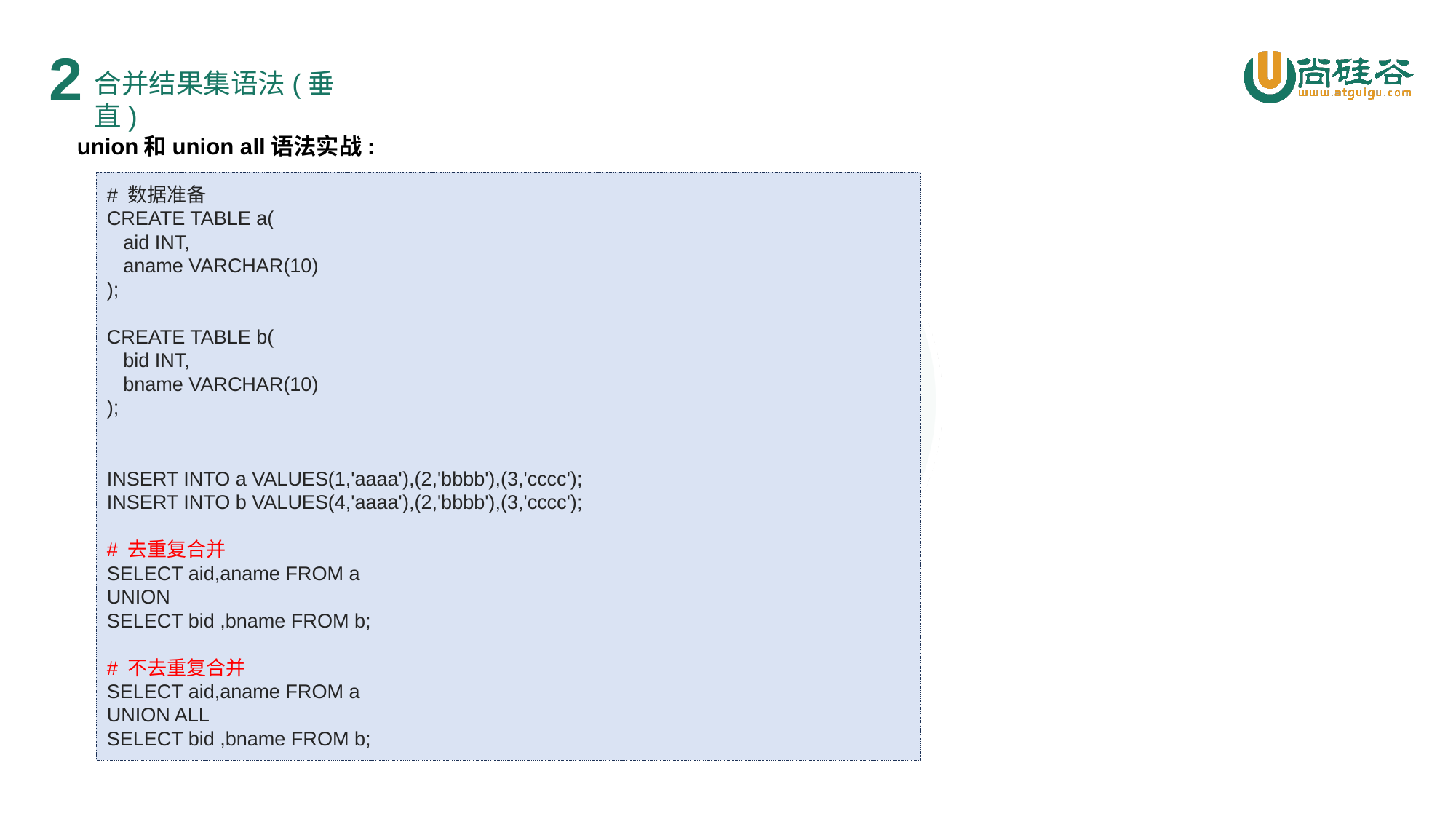

2
合并结果集语法(垂直)
union和union all语法实战:
# 数据准备
CREATE TABLE a(
   aid INT,
   aname VARCHAR(10)
);

CREATE TABLE b(
   bid INT,
   bname VARCHAR(10)
);

INSERT INTO a VALUES(1,'aaaa'),(2,'bbbb'),(3,'cccc');
INSERT INTO b VALUES(4,'aaaa'),(2,'bbbb'),(3,'cccc');

# 去重复合并
SELECT aid,aname FROM a
UNION
SELECT bid ,bname FROM b;

# 不去重复合并
SELECT aid,aname FROM a
UNION ALL
SELECT bid ,bname FROM b;